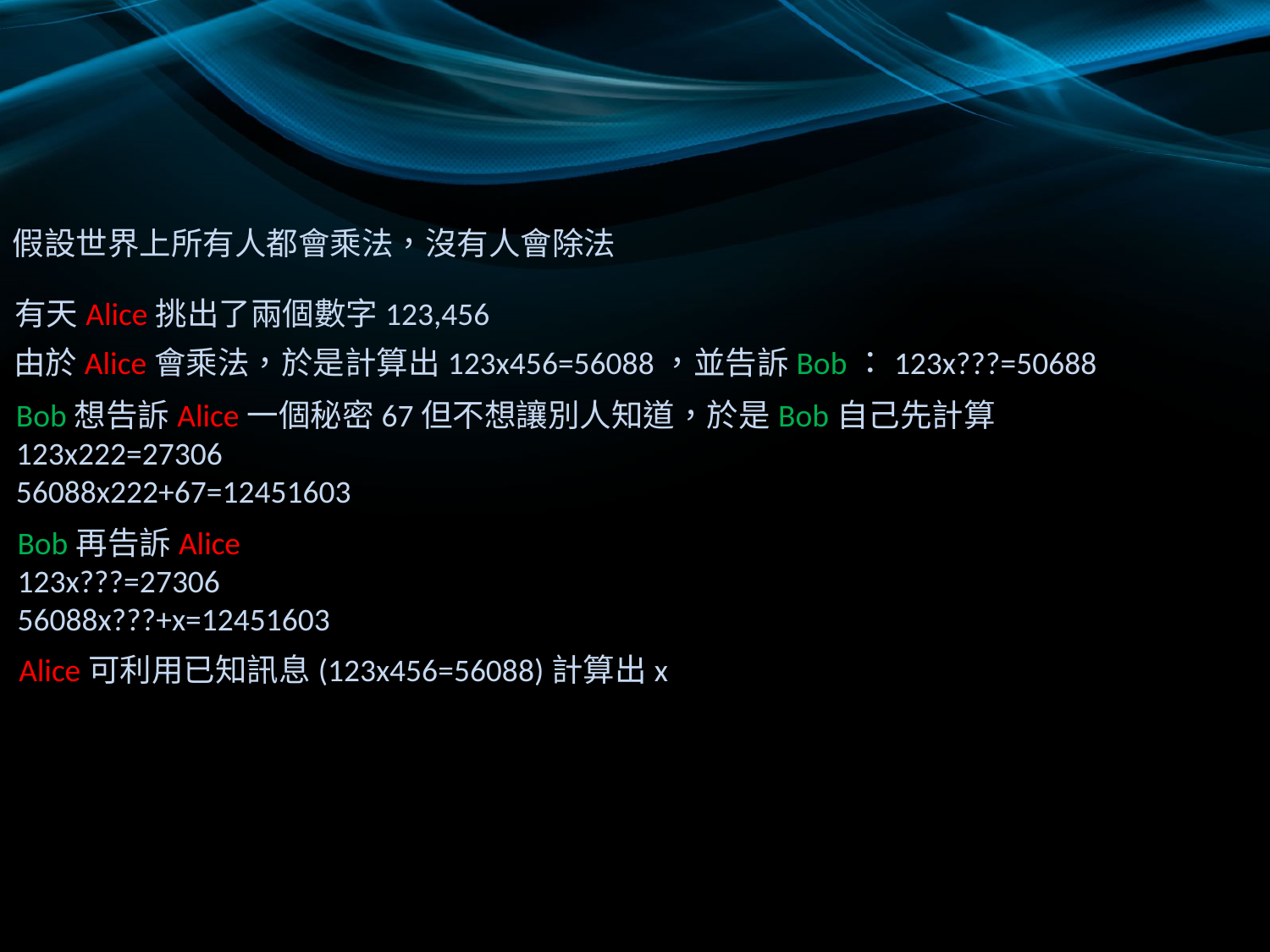

假設世界上所有人都會乘法，沒有人會除法
有天Alice挑出了兩個數字123,456
由於Alice會乘法，於是計算出123x456=56088，並告訴Bob：123x???=50688
Bob想告訴Alice一個秘密67但不想讓別人知道，於是Bob自己先計算
123x222=27306
56088x222+67=12451603
Bob再告訴Alice
123x???=27306
56088x???+x=12451603
Alice可利用已知訊息(123x456=56088)計算出x